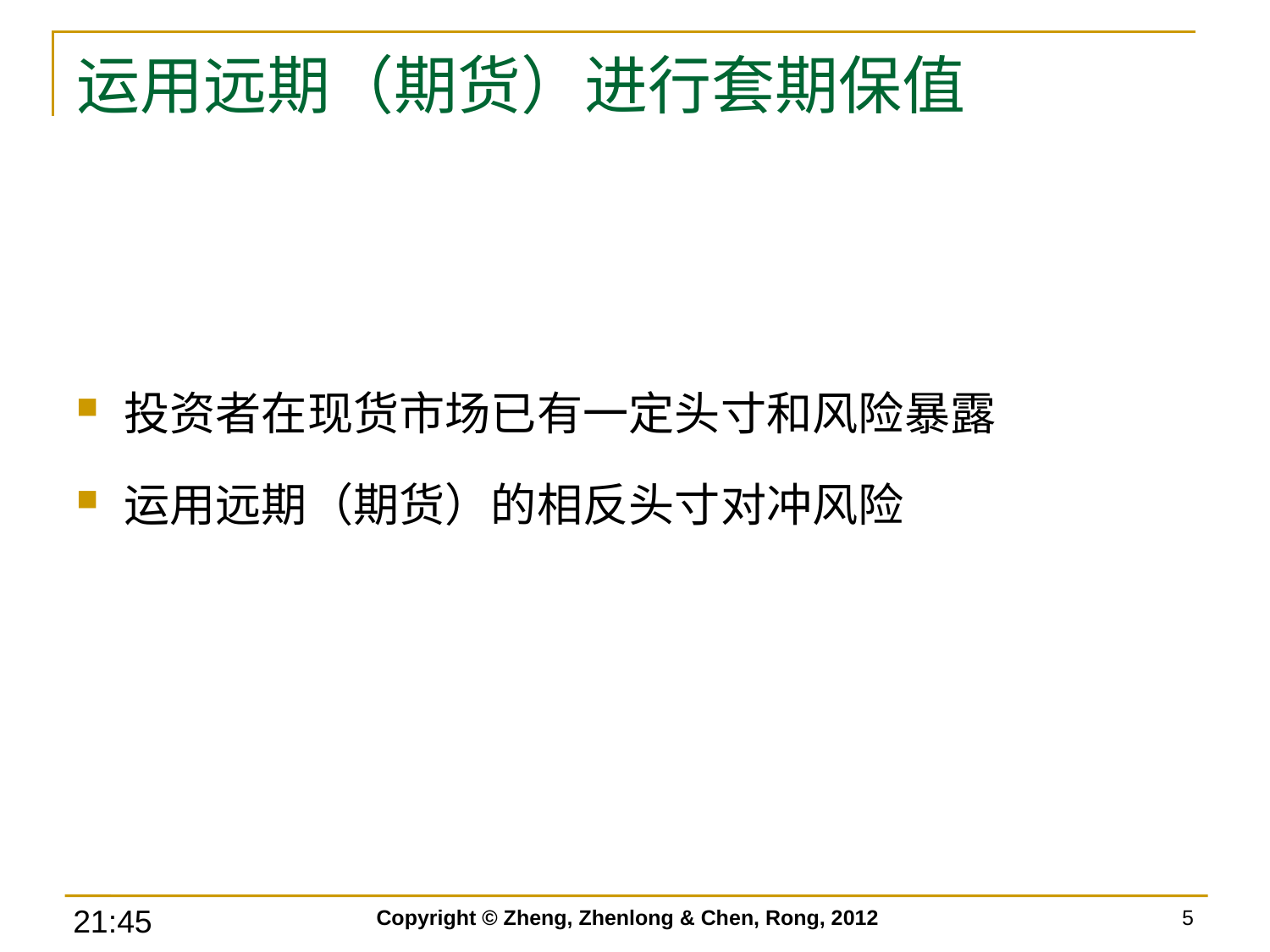

# 运用远期（期货）进行套期保值

投资者在现货市场已有一定头寸和风险暴露
运用远期（期货）的相反头寸对冲风险
Copyright © Zheng, Zhenlong & Chen, Rong, 2012
5